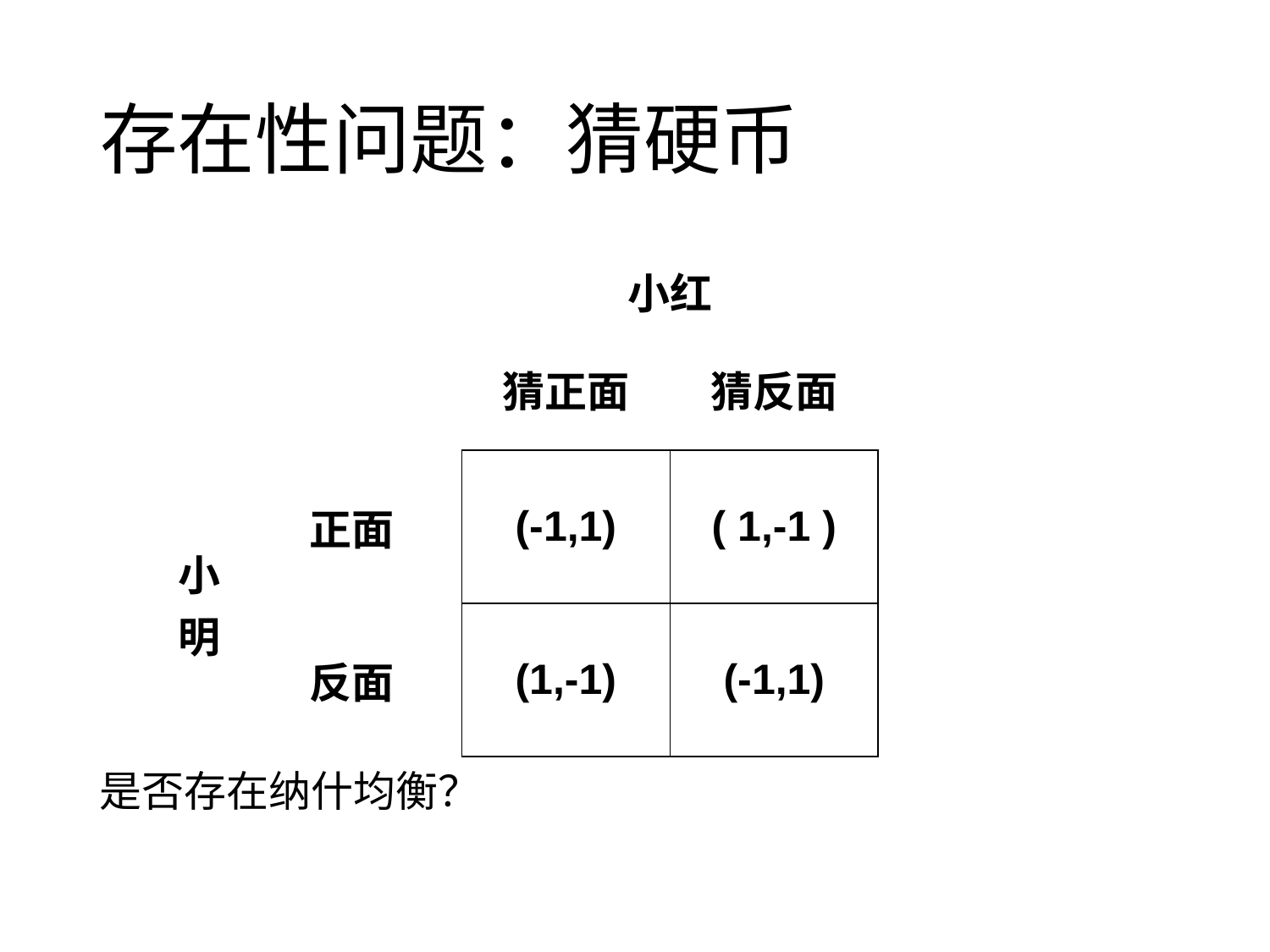

# 存在性问题：猜硬币
|  |  | 小红 |  |
| --- | --- | --- | --- |
|  |  | 猜正面 | 猜反面 |
| 小明 | 正面 | (-1,1) | ( 1,-1 ) |
|  | 反面 | (1,-1) | (-1,1) |

是否存在纳什均衡？